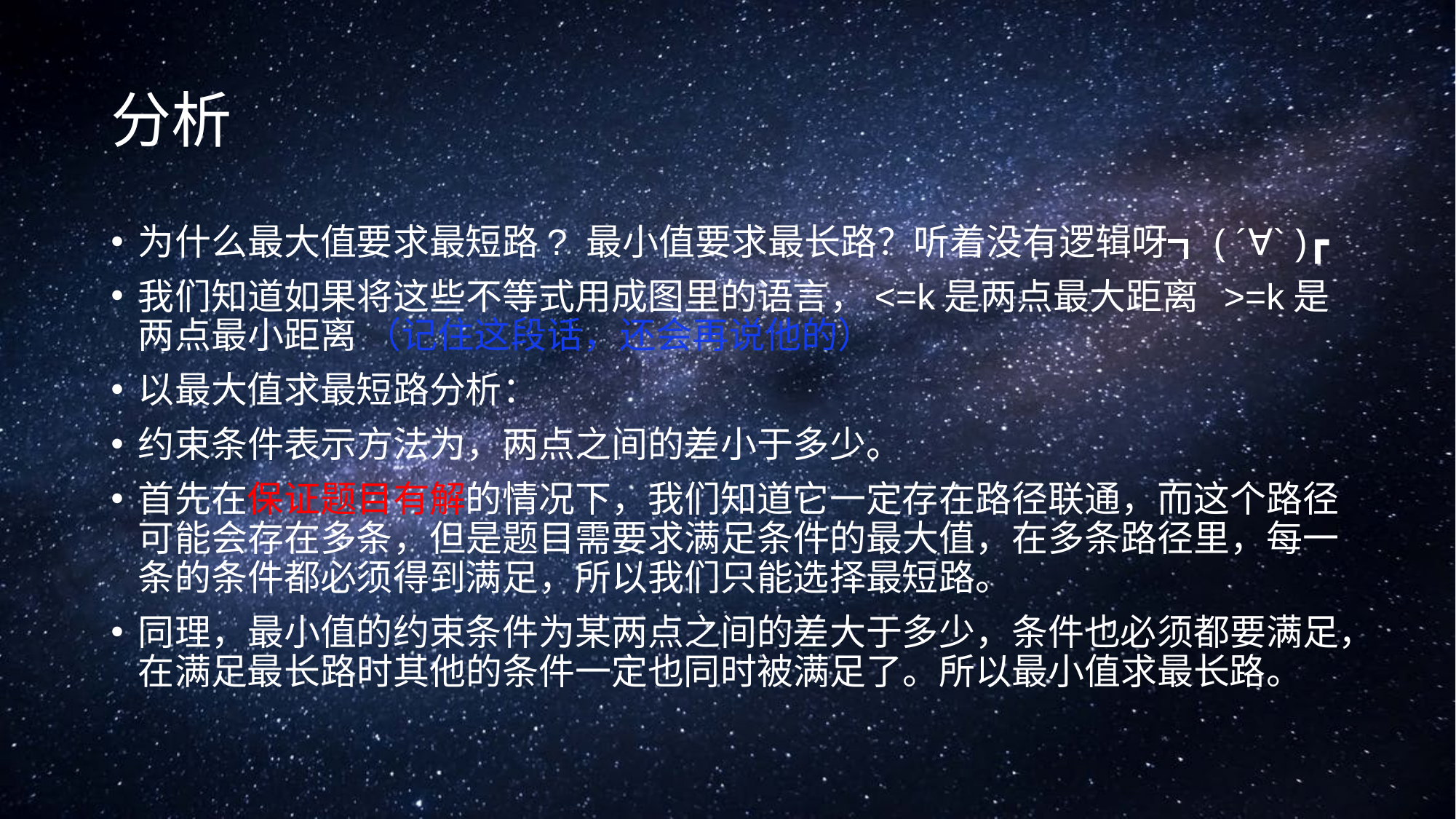

# 分析
为什么最大值要求最短路? 最小值要求最长路？听着没有逻辑呀┓( ´∀` )┏
我们知道如果将这些不等式用成图里的语言，<=k是两点最大距离  >=k是两点最小距离 （记住这段话，还会再说他的）
以最大值求最短路分析：
约束条件表示方法为，两点之间的差小于多少。
首先在保证题目有解的情况下，我们知道它一定存在路径联通，而这个路径可能会存在多条，但是题目需要求满足条件的最大值，在多条路径里，每一条的条件都必须得到满足，所以我们只能选择最短路。
同理，最小值的约束条件为某两点之间的差大于多少，条件也必须都要满足，在满足最长路时其他的条件一定也同时被满足了。所以最小值求最长路。